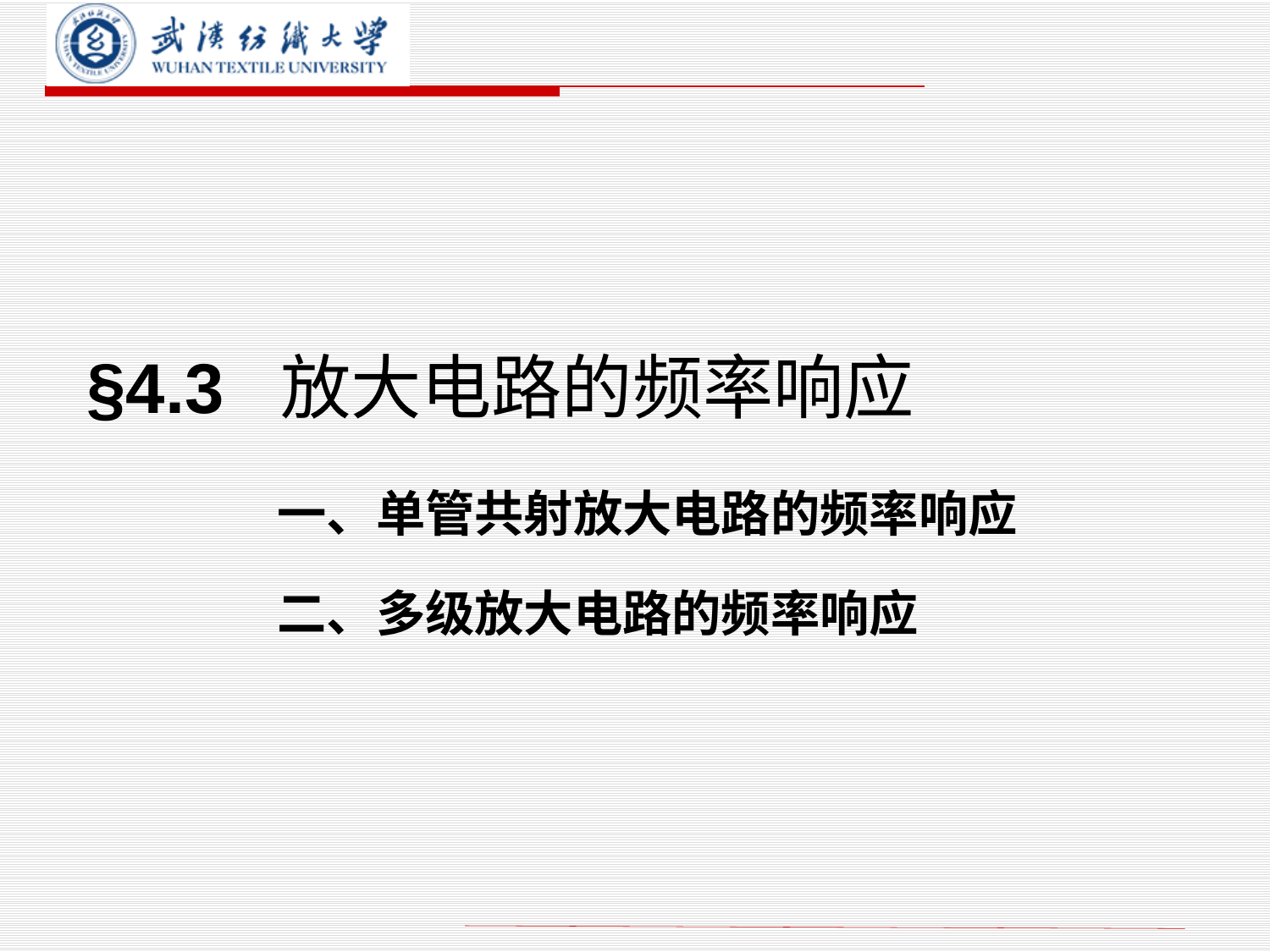

# §4.3  放大电路的频率响应
一、单管共射放大电路的频率响应
二、多级放大电路的频率响应